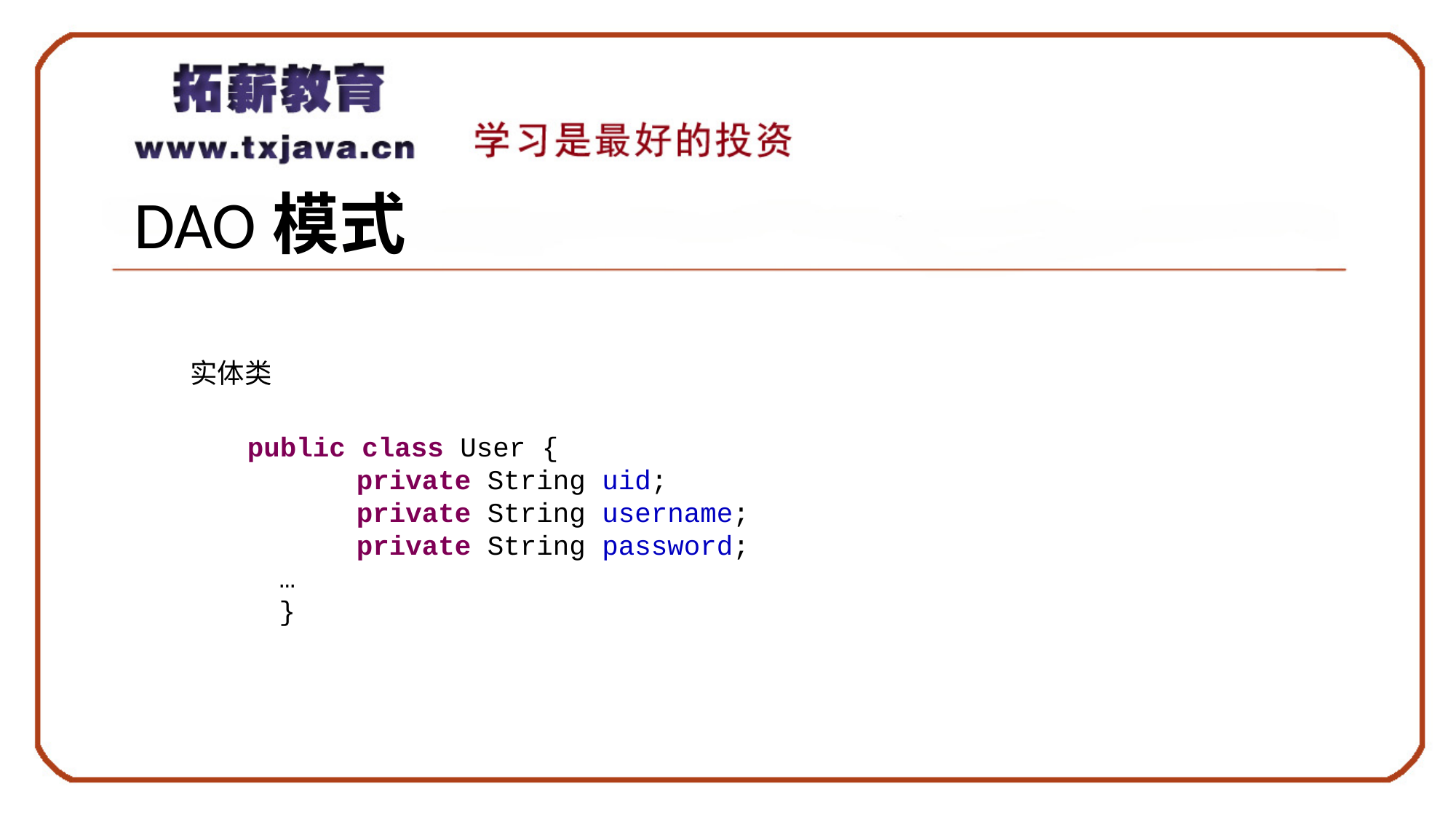

# DAO模式
实体类
public class User {
	private String uid;
	private String username;
	private String password;
…
}